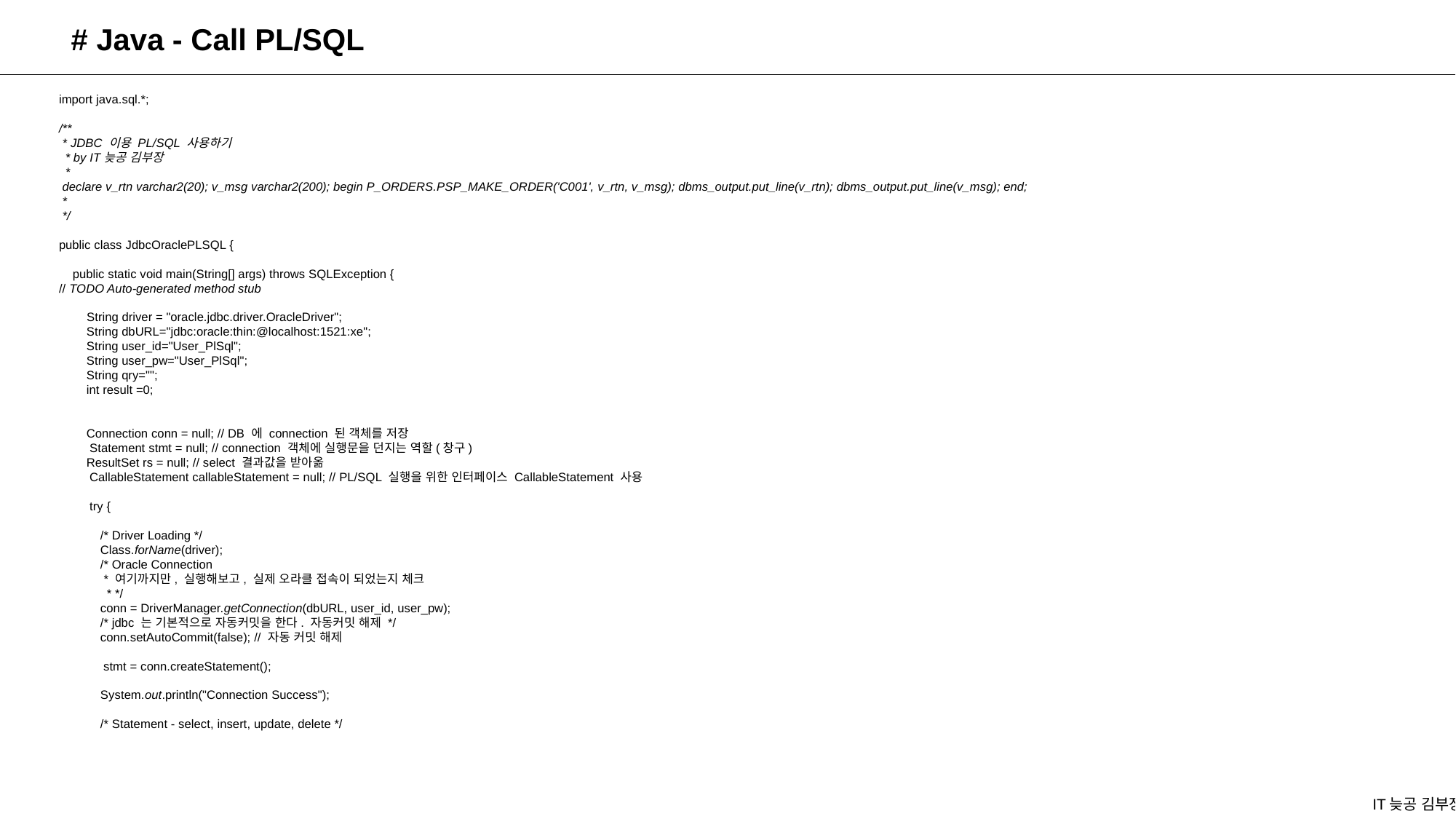

# Java - Call PL/SQL
import java.sql.*;
/**
 * JDBC 이용 PL/SQL 사용하기
 * by IT늦공 김부장
 *
 declare v_rtn varchar2(20); v_msg varchar2(200); begin P_ORDERS.PSP_MAKE_ORDER('C001', v_rtn, v_msg); dbms_output.put_line(v_rtn); dbms_output.put_line(v_msg); end;
 *
 */
public class JdbcOraclePLSQL {
    public static void main(String[] args) throws SQLException {
// TODO Auto-generated method stub
        String driver = "oracle.jdbc.driver.OracleDriver";
        String dbURL="jdbc:oracle:thin:@localhost:1521:xe";
        String user_id="User_PlSql";
        String user_pw="User_PlSql";
        String qry="";
        int result =0;
        Connection conn = null; // DB 에 connection 된 객체를 저장
        Statement stmt = null; // connection 객체에 실행문을 던지는 역할(창구)
        ResultSet rs = null; // select 결과값을 받아옮
        CallableStatement callableStatement = null; // PL/SQL 실행을 위한 인터페이스 CallableStatement 사용
        try {
            /* Driver Loading */
            Class.forName(driver);
            /* Oracle Connection
             * 여기까지만, 실행해보고, 실제 오라클 접속이 되었는지 체크
             * */
            conn = DriverManager.getConnection(dbURL, user_id, user_pw);
            /* jdbc 는 기본적으로 자동커밋을 한다. 자동커밋 해제 */
            conn.setAutoCommit(false); // 자동 커밋 해제
            stmt = conn.createStatement();
            System.out.println("Connection Success");
            /* Statement - select, insert, update, delete */

IT늦공 김부장